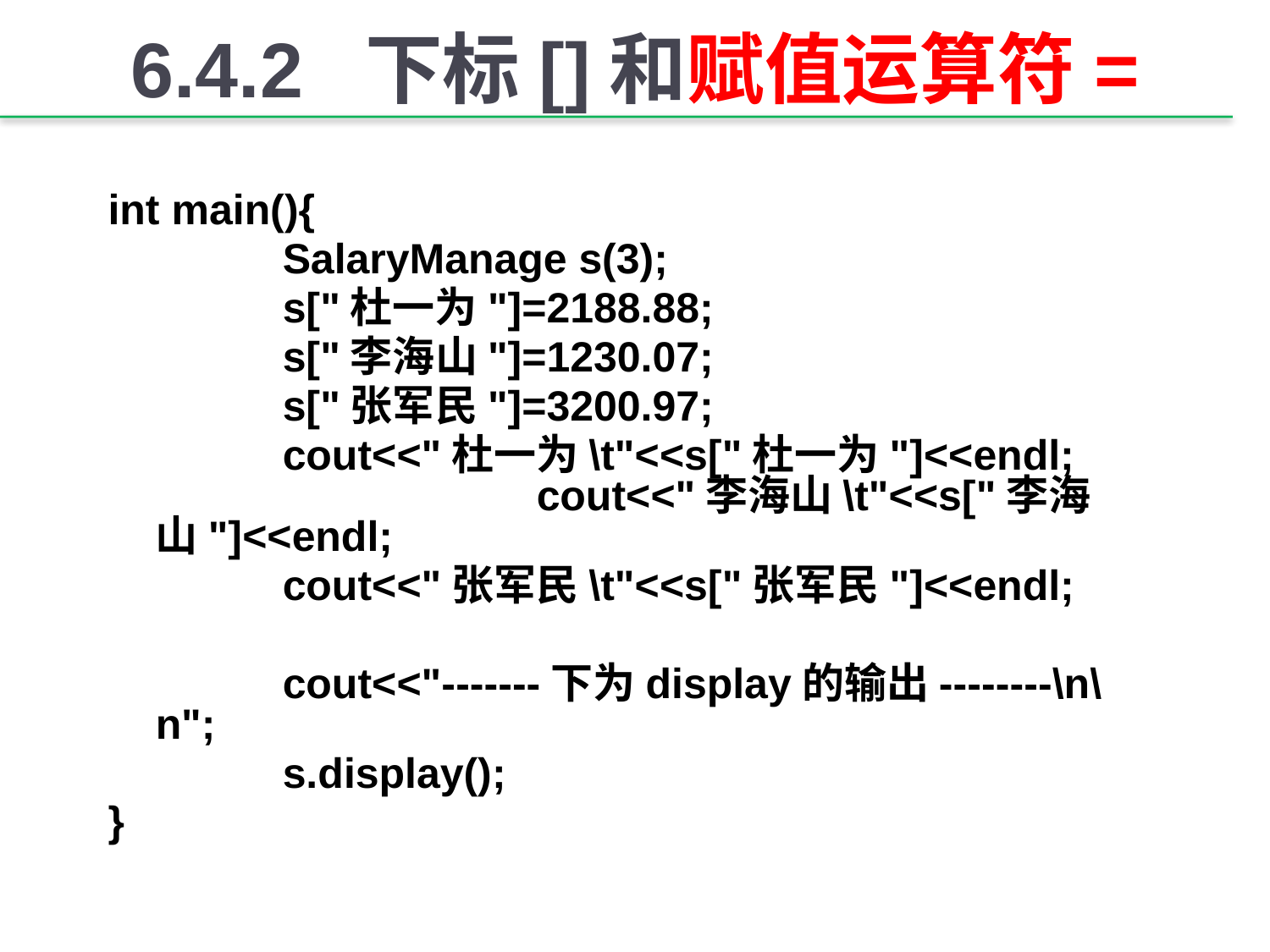

# 6.4.2  下标[]和赋值运算符=
int main(){
		SalaryManage s(3);
		s["杜一为"]=2188.88;
		s["李海山"]=1230.07;
		s["张军民"]=3200.97;
		cout<<"杜一为\t"<<s["杜一为"]<<endl;     			cout<<"李海山\t"<<s["李海山"]<<endl;
		cout<<"张军民\t"<<s["张军民"]<<endl;

		cout<<"-------下为display的输出--------\n\n";
		s.display();
}